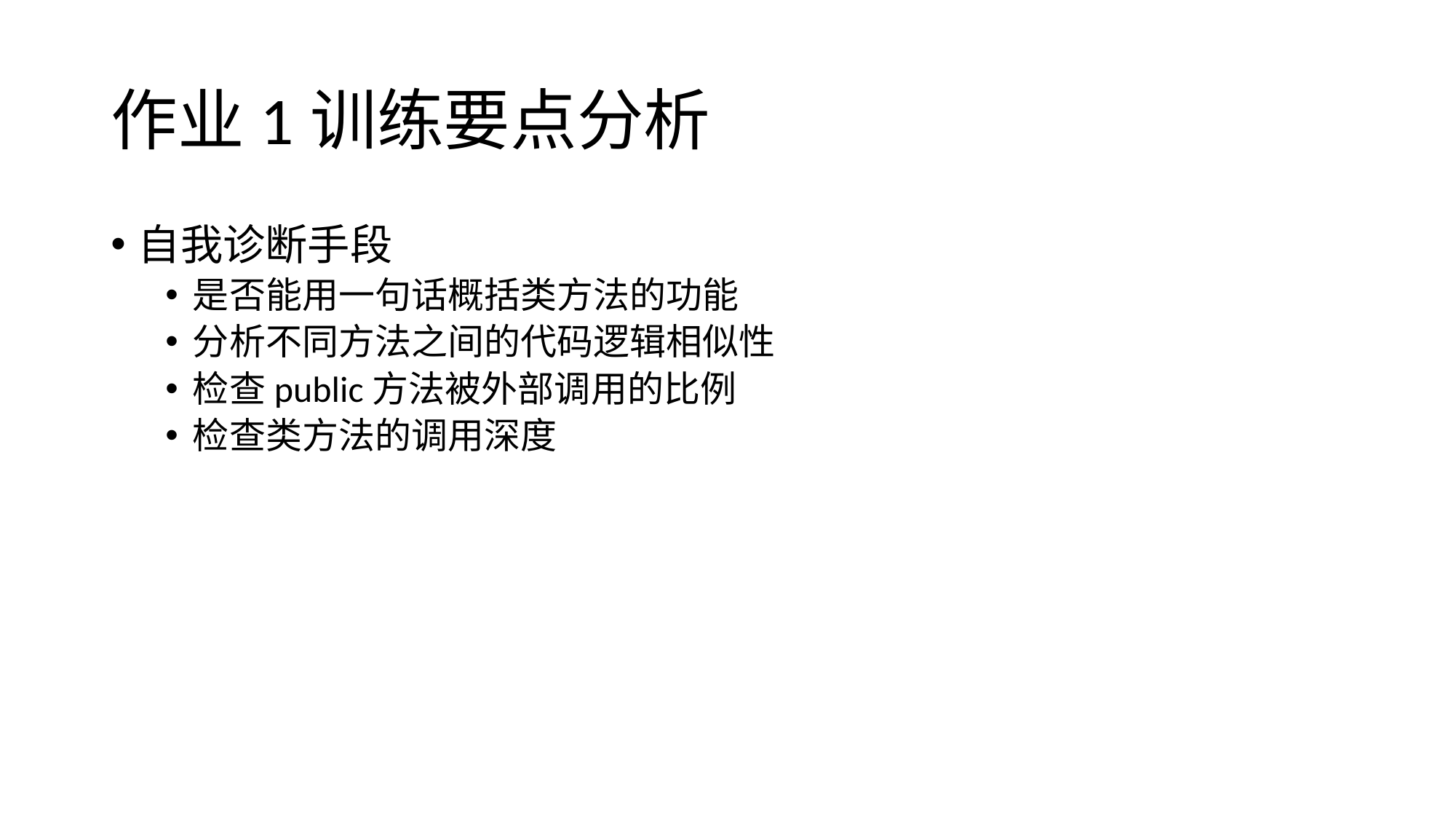

# 作业1训练要点分析
自我诊断手段
是否能用一句话概括类方法的功能
分析不同方法之间的代码逻辑相似性
检查public方法被外部调用的比例
检查类方法的调用深度